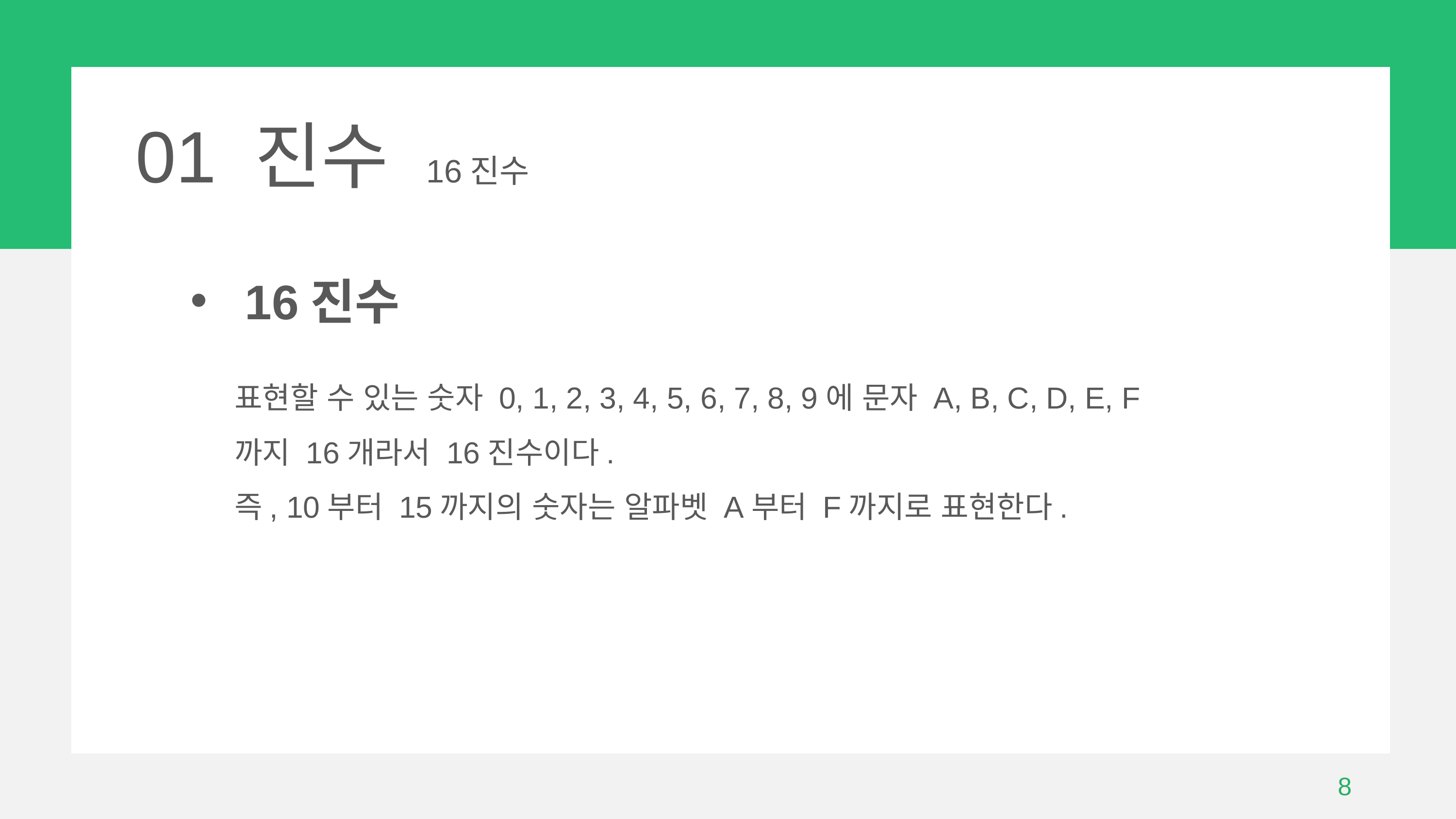

01 진수 16진수
16진수
표현할 수 있는 숫자 0, 1, 2, 3, 4, 5, 6, 7, 8, 9에 문자 A, B, C, D, E, F까지 16개라서 16진수이다.
즉, 10부터 15까지의 숫자는 알파벳 A부터 F까지로 표현한다.
8